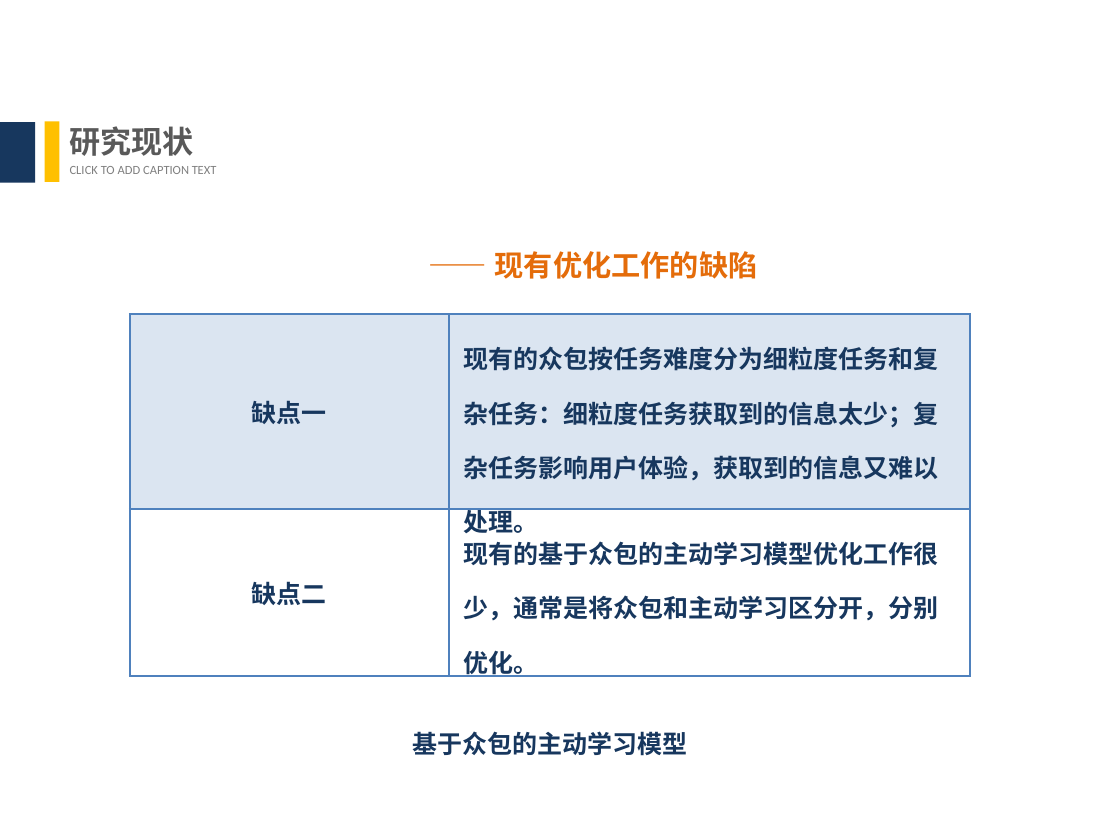

研究现状
CLICK TO ADD CAPTION TEXT
——现有优化工作的缺陷
| 缺点一 | 现有的众包按任务难度分为细粒度任务和复杂任务：细粒度任务获取到的信息太少；复杂任务影响用户体验，获取到的信息又难以处理。 |
| --- | --- |
| 缺点二 | 现有的基于众包的主动学习模型优化工作很少，通常是将众包和主动学习区分开，分别优化。 |

基于众包的主动学习模型